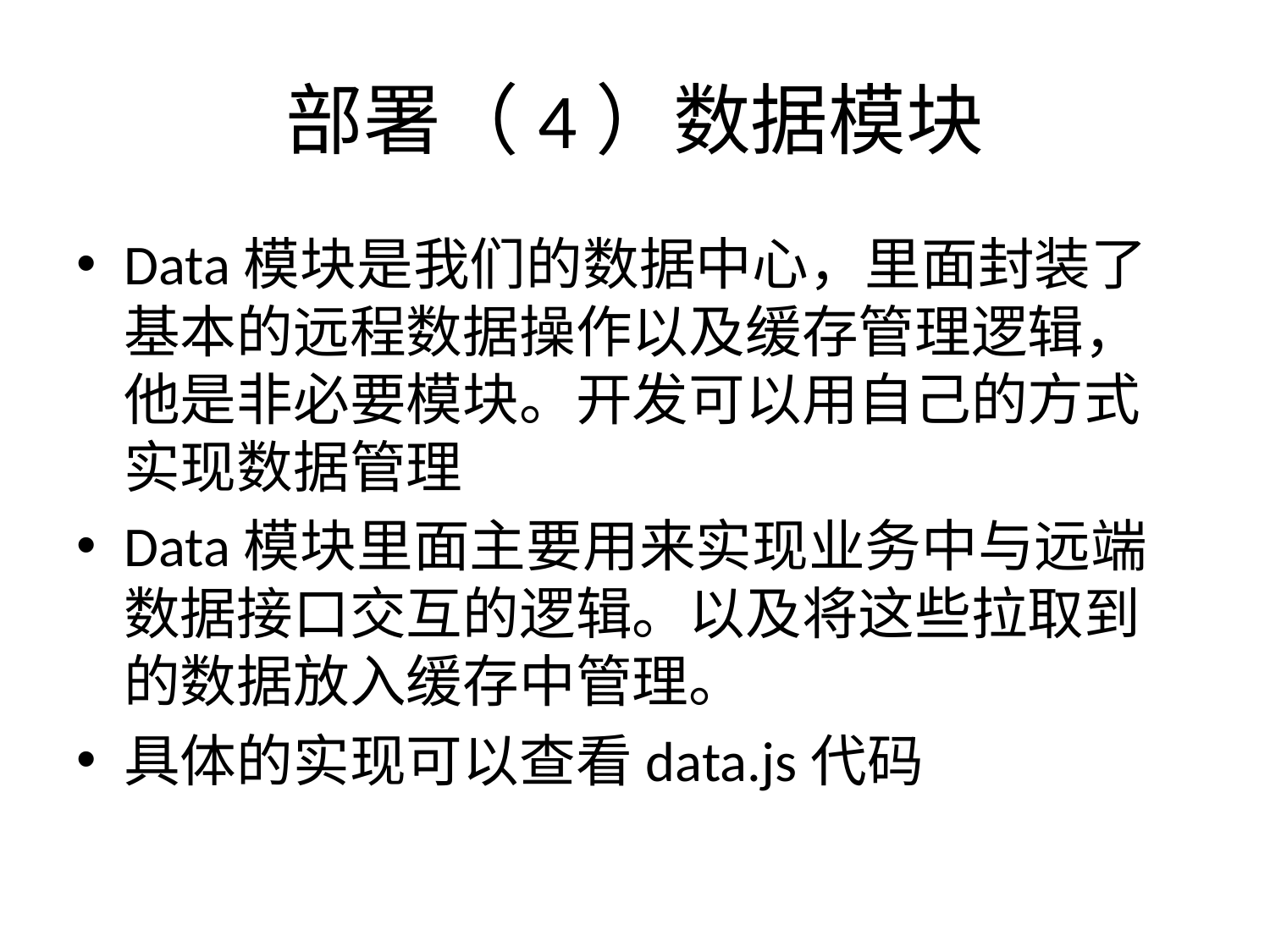

# 部署（4）数据模块
Data模块是我们的数据中心，里面封装了基本的远程数据操作以及缓存管理逻辑，他是非必要模块。开发可以用自己的方式实现数据管理
Data模块里面主要用来实现业务中与远端数据接口交互的逻辑。以及将这些拉取到的数据放入缓存中管理。
具体的实现可以查看data.js代码